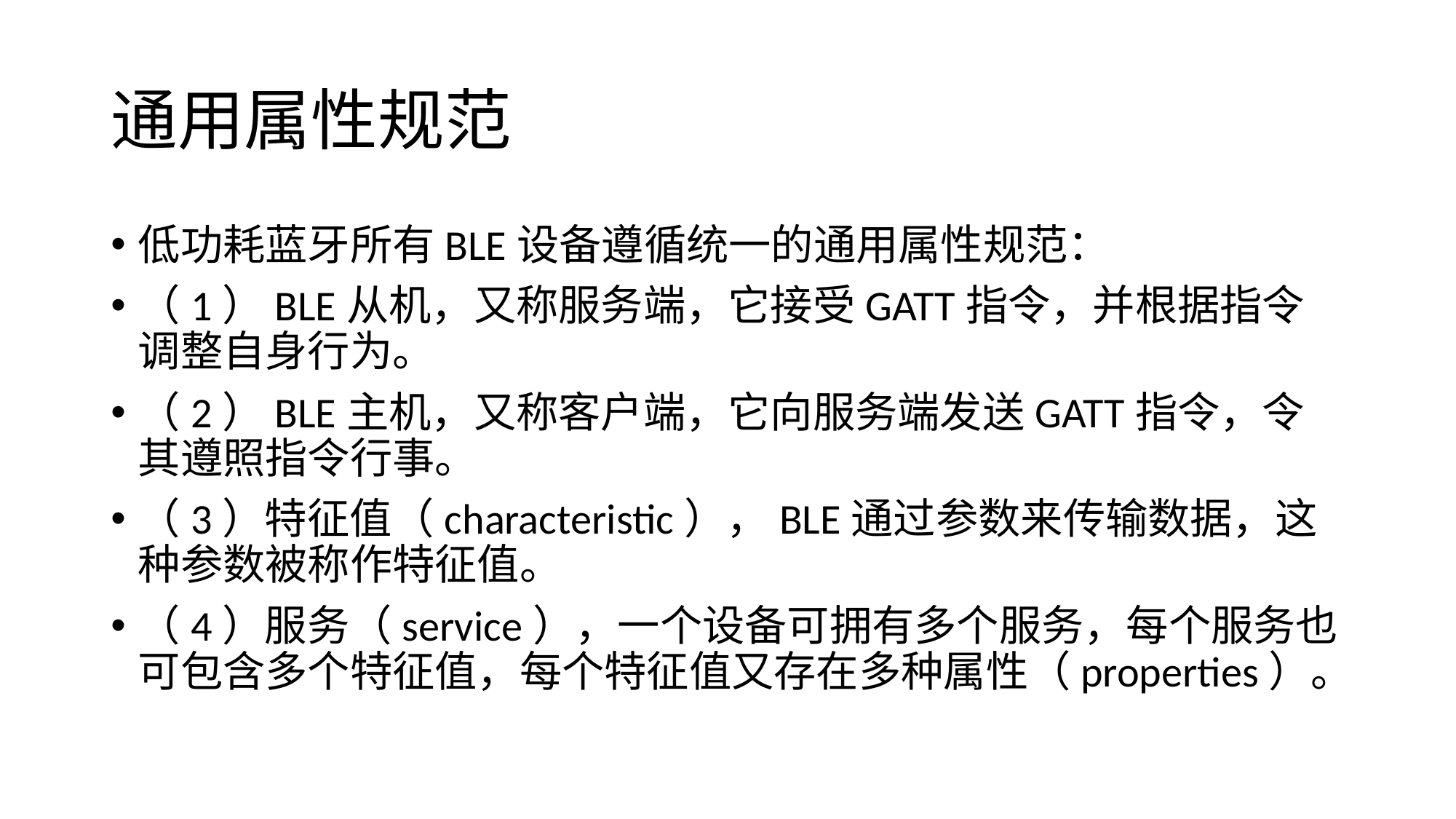

# 通用属性规范
低功耗蓝牙所有BLE设备遵循统一的通用属性规范：
（1）BLE从机，又称服务端，它接受GATT指令，并根据指令调整自身行为。
（2）BLE主机，又称客户端，它向服务端发送GATT指令，令其遵照指令行事。
（3）特征值（characteristic），BLE通过参数来传输数据，这种参数被称作特征值。
（4）服务（service），一个设备可拥有多个服务，每个服务也可包含多个特征值，每个特征值又存在多种属性（properties）。